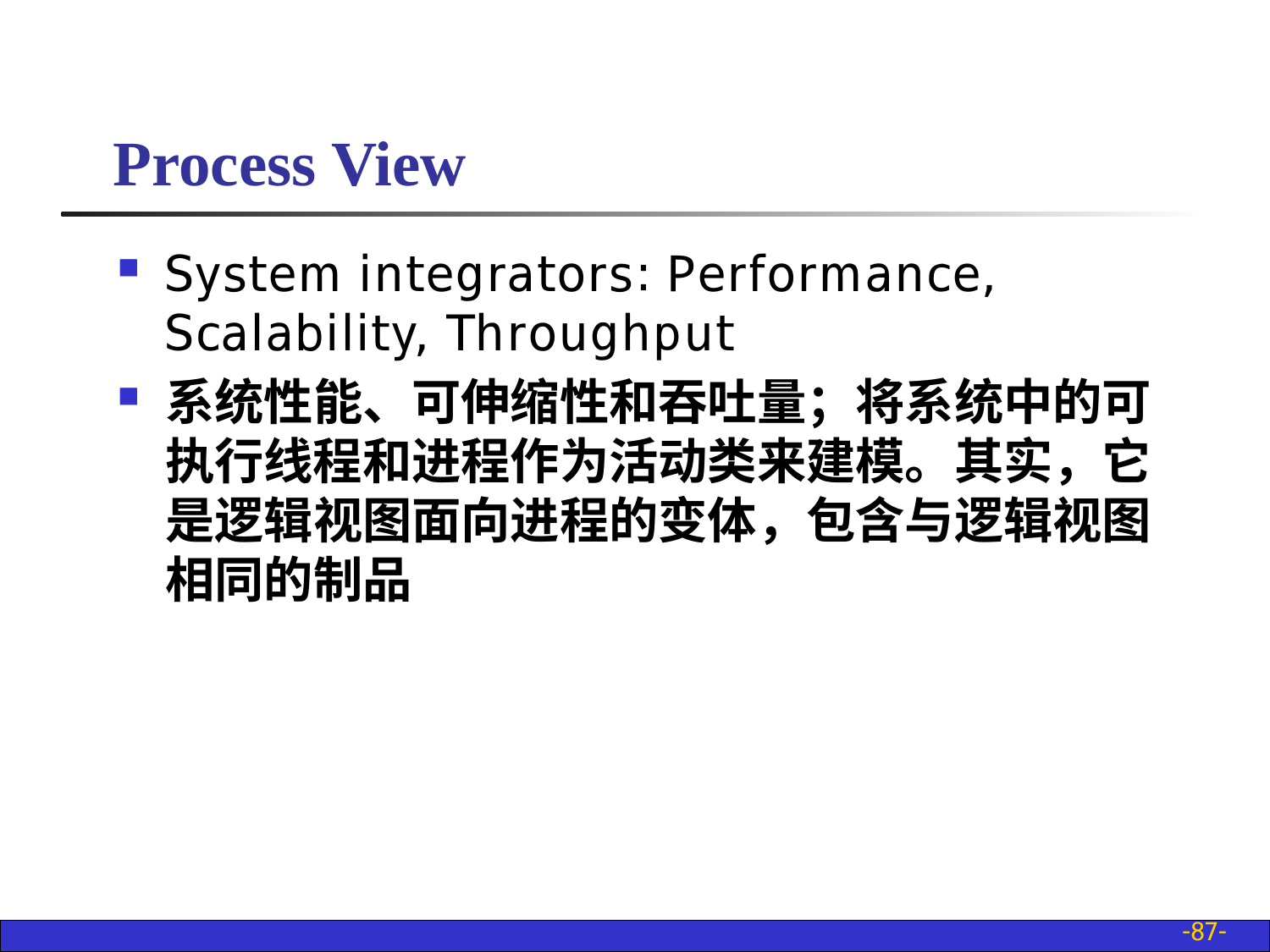

Process View
System integrators: Performance, Scalability, Throughput
系统性能、可伸缩性和吞吐量；将系统中的可执行线程和进程作为活动类来建模。其实，它是逻辑视图面向进程的变体，包含与逻辑视图相同的制品

-87-